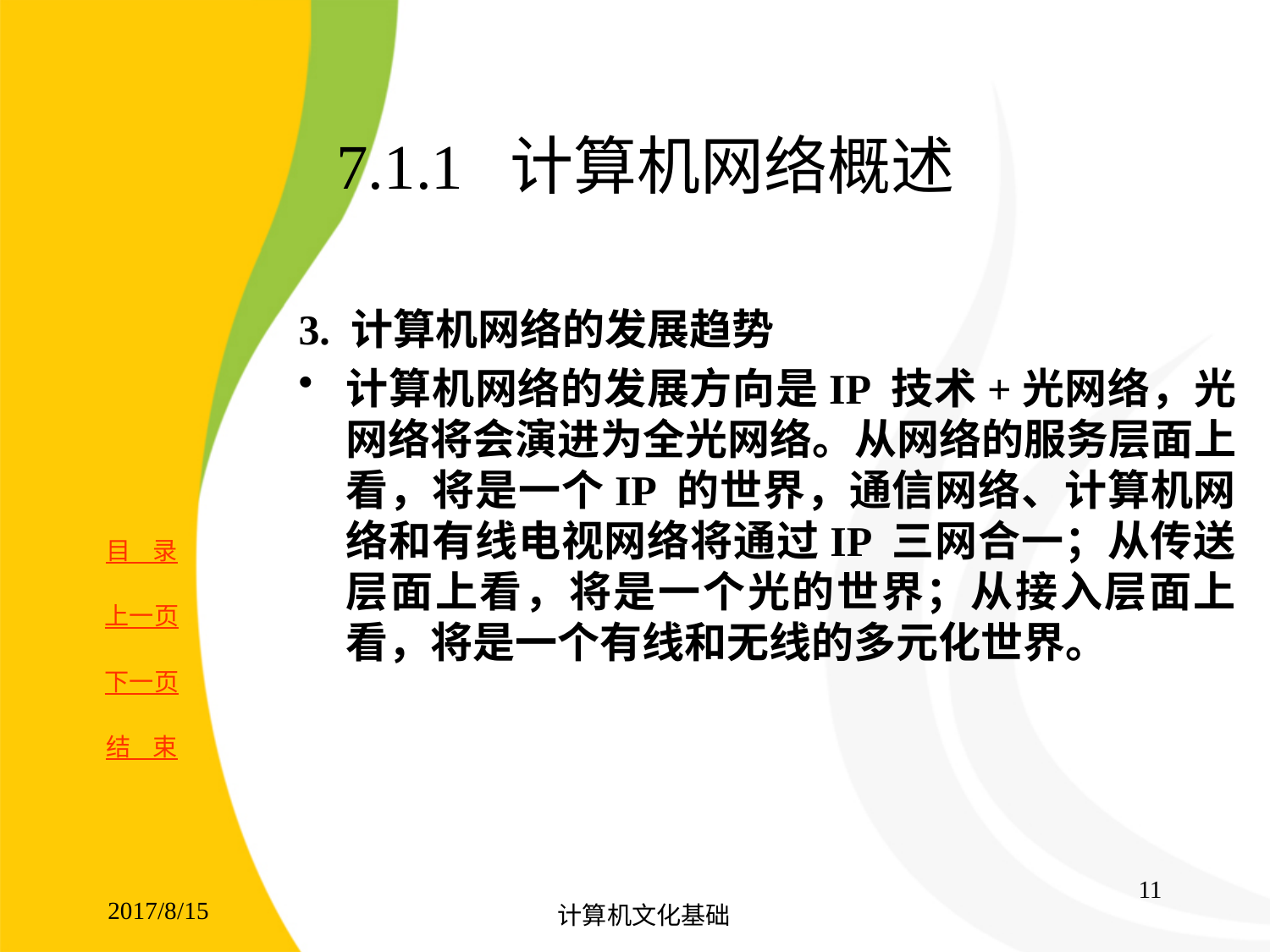

# 7.1.1  计算机网络概述
3. 计算机网络的发展趋势
计算机网络的发展方向是IP 技术+光网络，光网络将会演进为全光网络。从网络的服务层面上看，将是一个IP 的世界，通信网络、计算机网络和有线电视网络将通过IP 三网合一；从传送层面上看，将是一个光的世界；从接入层面上看，将是一个有线和无线的多元化世界。
11
2017/8/15